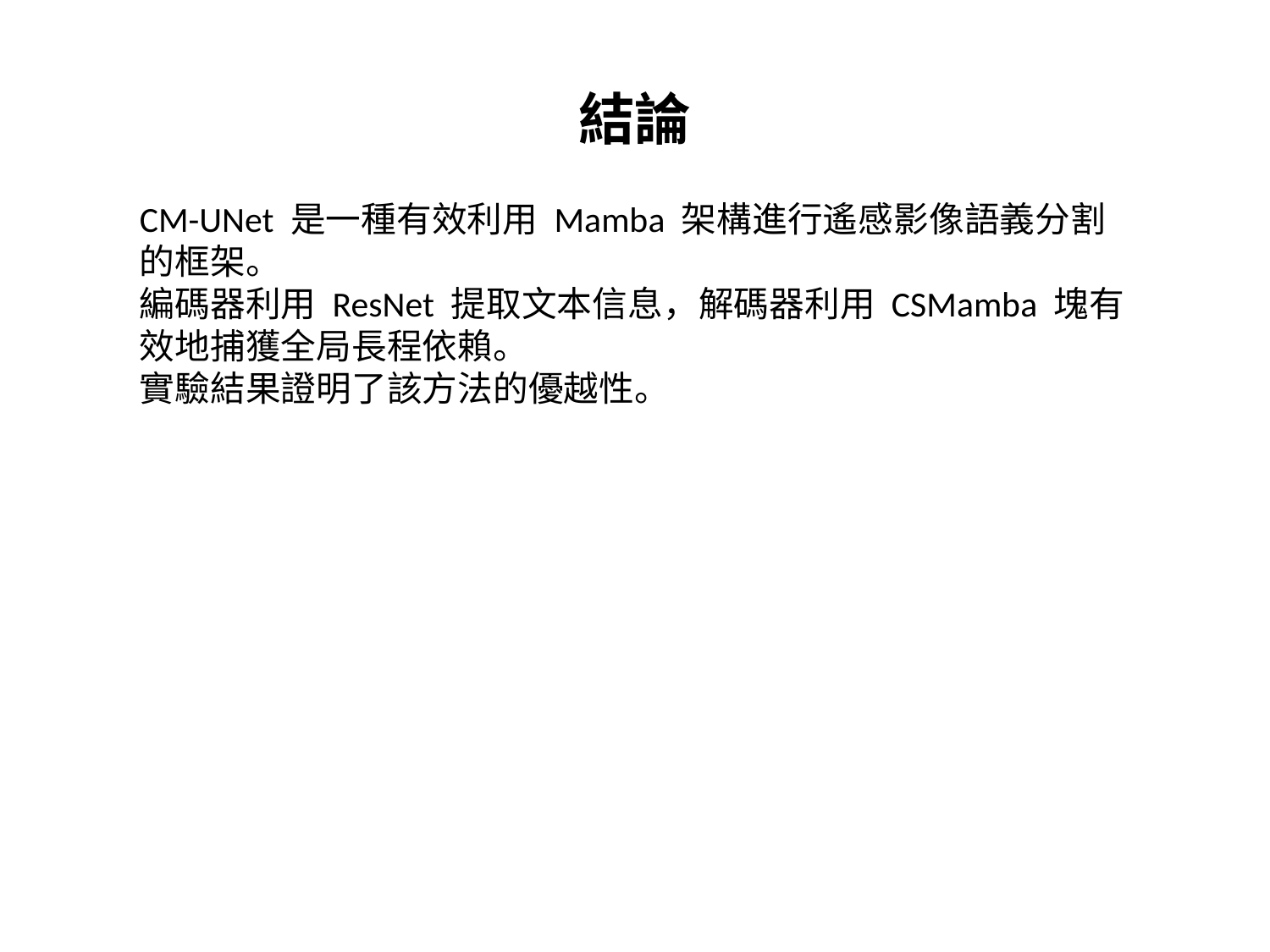

# 結論
CM-UNet 是一種有效利用 Mamba 架構進行遙感影像語義分割的框架。
編碼器利用 ResNet 提取文本信息，解碼器利用 CSMamba 塊有效地捕獲全局長程依賴。
實驗結果證明了該方法的優越性。